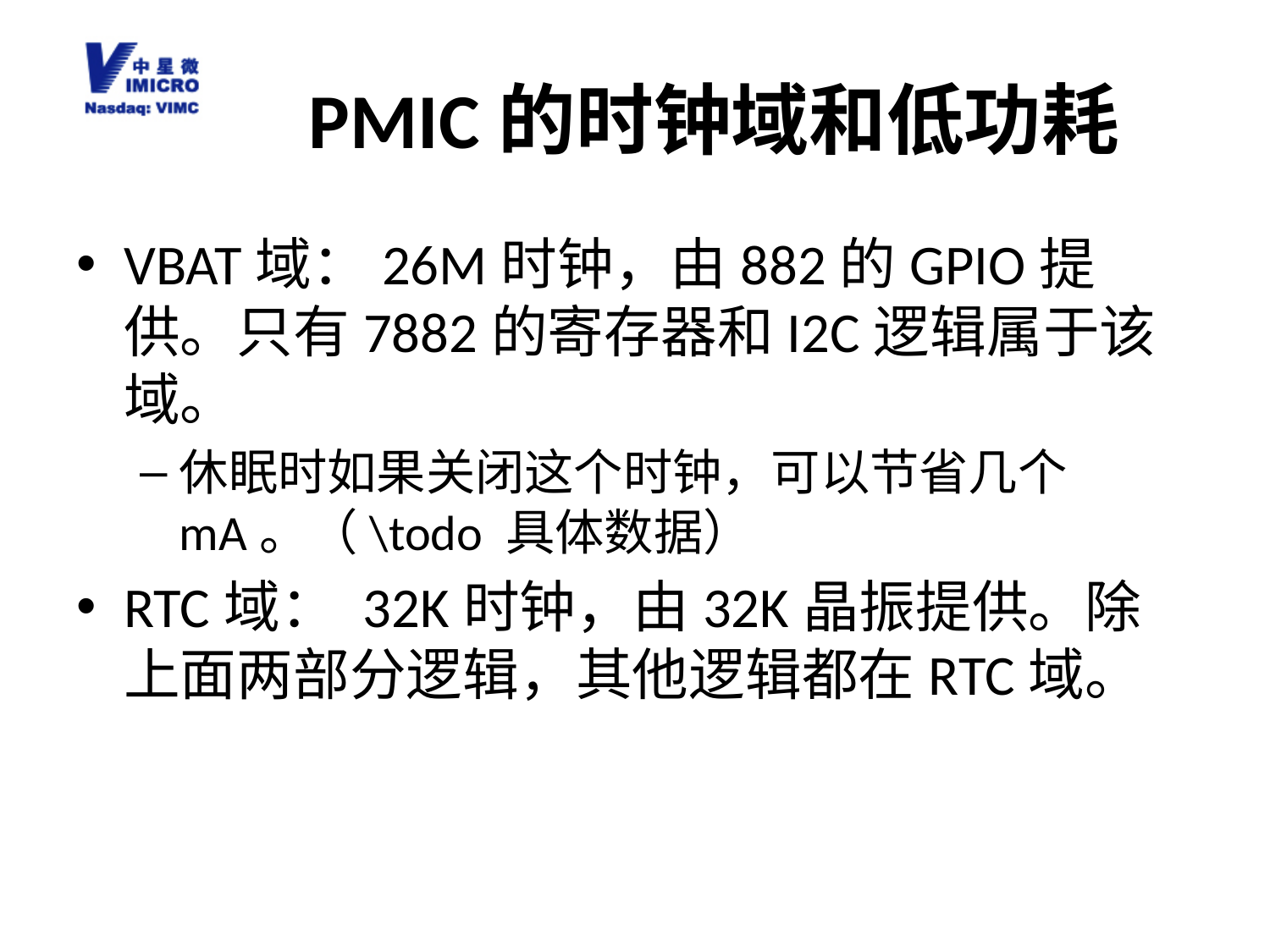

# PMIC的时钟域和低功耗
VBAT域：26M时钟，由882的GPIO提供。只有7882的寄存器和I2C逻辑属于该域。
休眠时如果关闭这个时钟，可以节省几个mA。（\todo 具体数据）
RTC域： 32K时钟，由32K晶振提供。除上面两部分逻辑，其他逻辑都在RTC域。